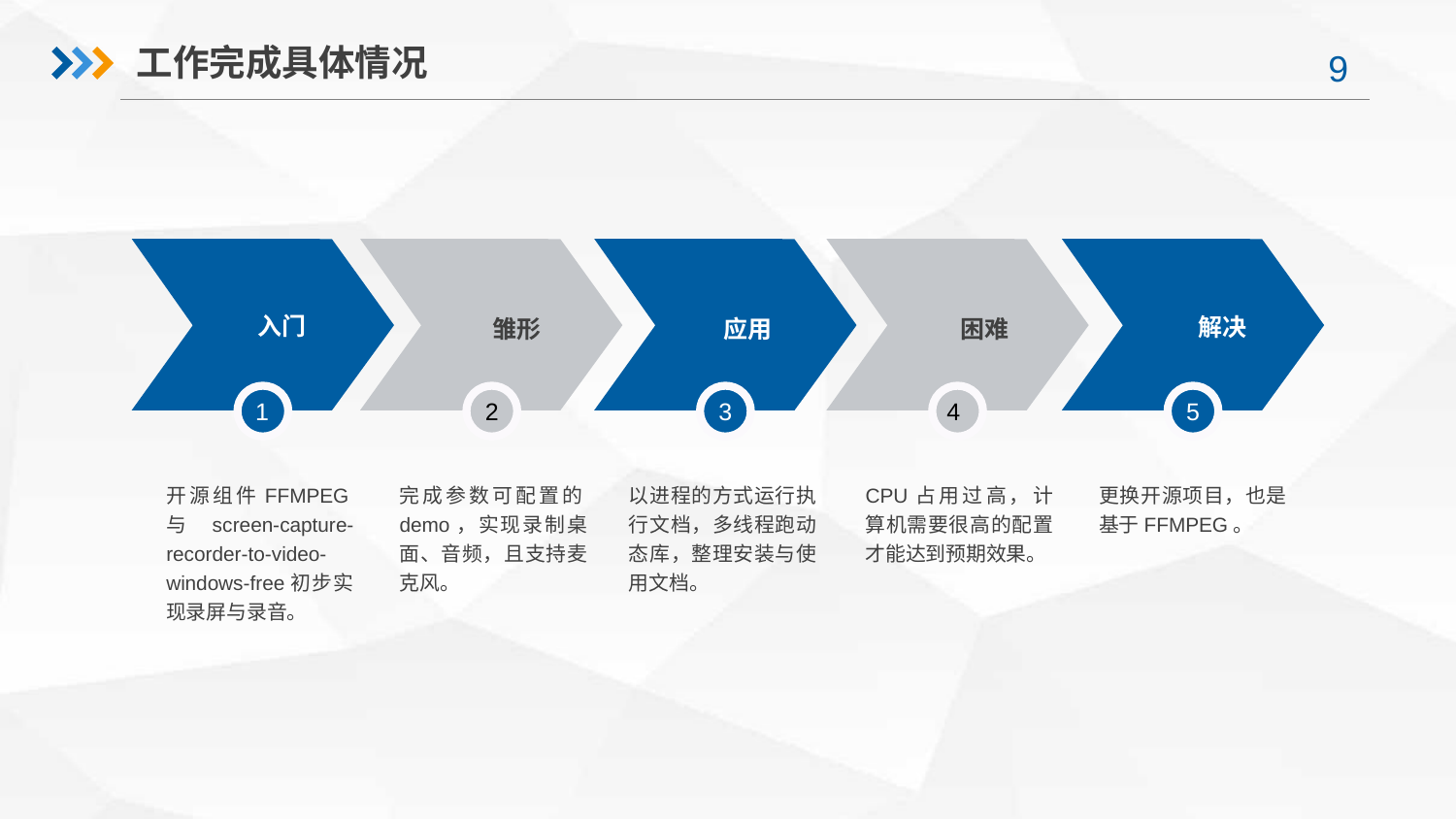

工作完成具体情况

入门

雏形

应用

困难

解决

1

2

3

4

5
开源组件FFMPEG与screen-capture-recorder-to-video-windows-free初步实现录屏与录音。
完成参数可配置的demo，实现录制桌面、音频，且支持麦克风。
以进程的方式运行执行文档，多线程跑动态库，整理安装与使用文档。
CPU占用过高，计算机需要很高的配置才能达到预期效果。
更换开源项目，也是基于FFMPEG。